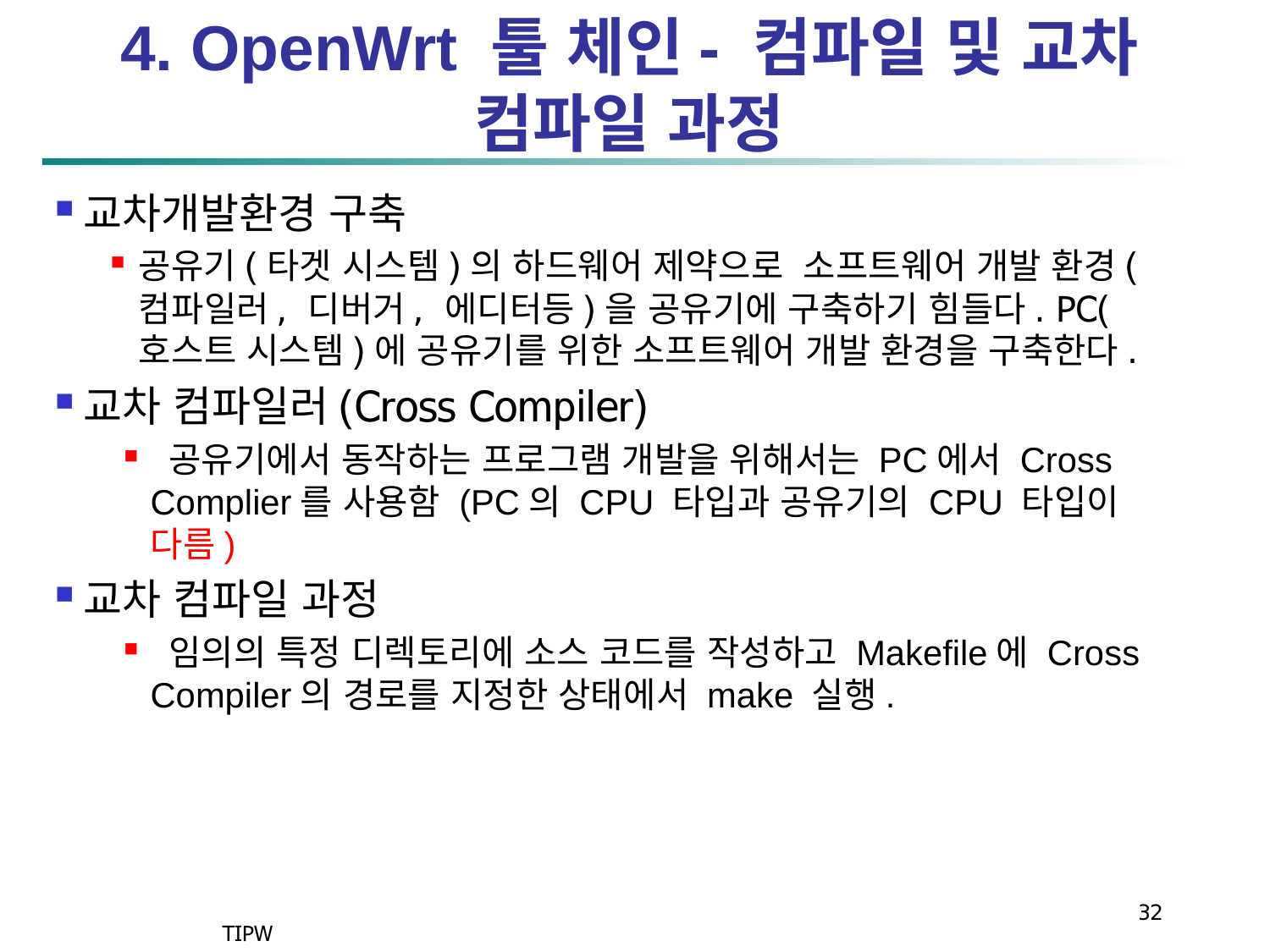

# 4. OpenWrt 툴 체인- 컴파일 및 교차 컴파일 과정
교차개발환경 구축
공유기(타겟 시스템)의 하드웨어 제약으로  소프트웨어 개발 환경(컴파일러, 디버거, 에디터등)을 공유기에 구축하기 힘들다. PC(호스트 시스템)에 공유기를 위한 소프트웨어 개발 환경을 구축한다.
교차 컴파일러(Cross Compiler)
 공유기에서 동작하는 프로그램 개발을 위해서는 PC에서 Cross Complier를 사용함 (PC의 CPU 타입과 공유기의 CPU 타입이 다름)
교차 컴파일 과정
 임의의 특정 디렉토리에 소스 코드를 작성하고 Makefile에 Cross Compiler의 경로를 지정한 상태에서 make 실행.

32
TIPW